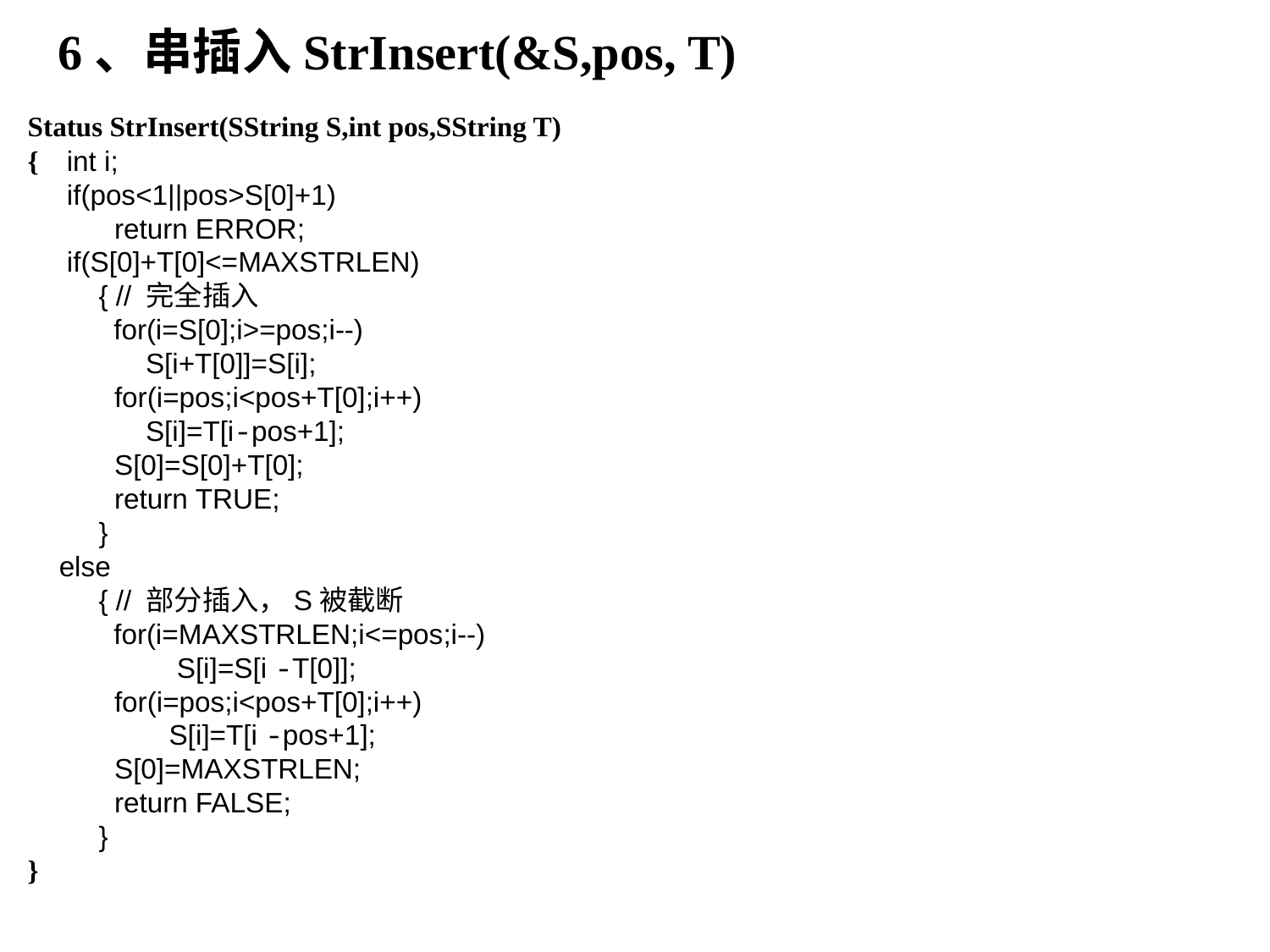

# 6、串插入StrInsert(&S,pos, T)
Status StrInsert(SString S,int pos,SString T)
{    int i;
     if(pos<1||pos>S[0]+1)
     return ERROR;
     if(S[0]+T[0]<=MAXSTRLEN)
   { // 完全插入
     for(i=S[0];i>=pos;i--)
         S[i+T[0]]=S[i];
     for(i=pos;i<pos+T[0];i++)
         S[i]=T[i-pos+1];
     S[0]=S[0]+T[0];
     return TRUE;
   }
    else
   { // 部分插入，S被截断
     for(i=MAXSTRLEN;i<=pos;i--)
             S[i]=S[i -T[0]];
     for(i=pos;i<pos+T[0];i++)
            S[i]=T[i -pos+1];
     S[0]=MAXSTRLEN;
     return FALSE;
   }
}